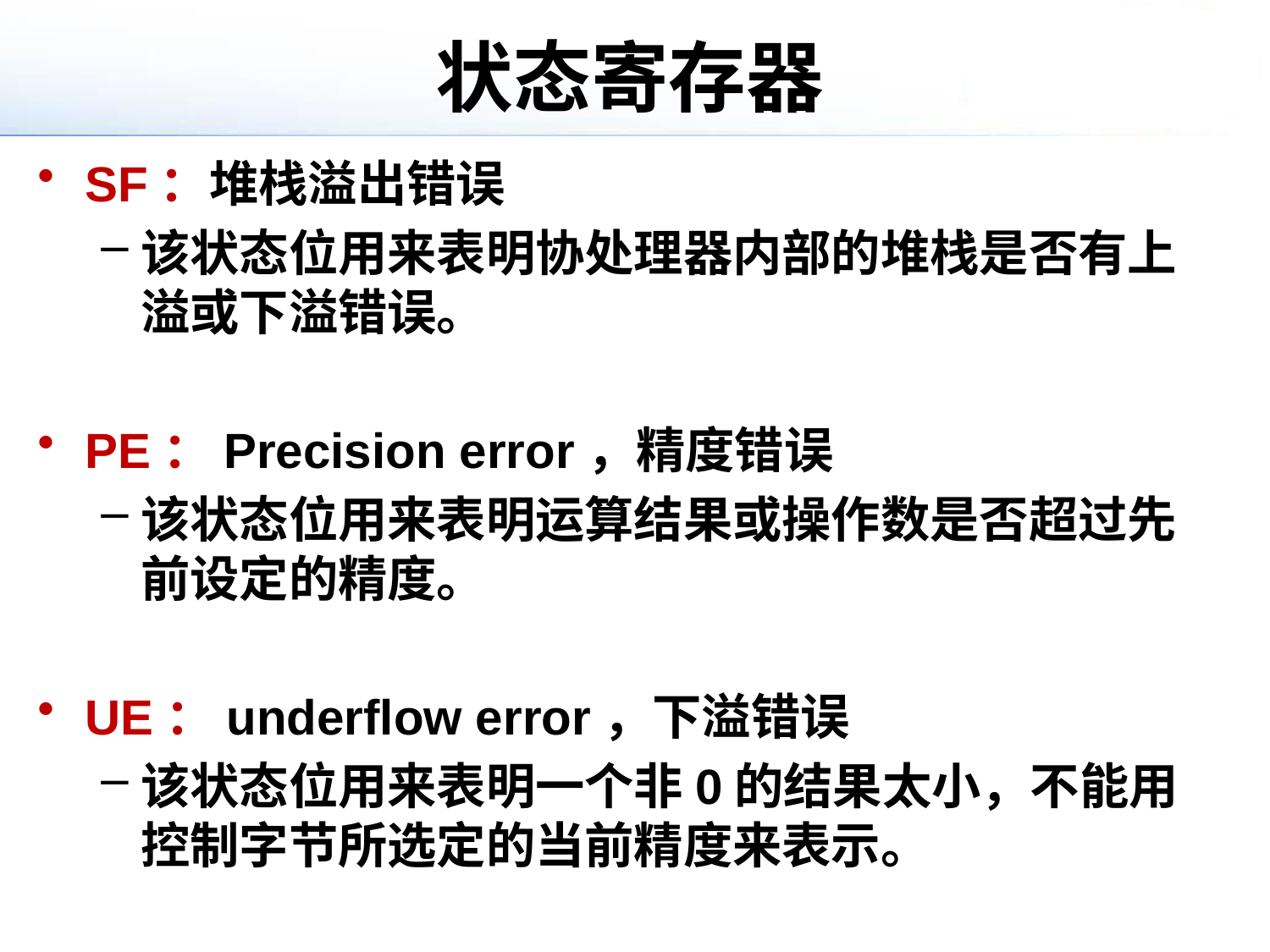

# 状态寄存器
SF：堆栈溢出错误
该状态位用来表明协处理器内部的堆栈是否有上溢或下溢错误。

PE：Precision error，精度错误
该状态位用来表明运算结果或操作数是否超过先前设定的精度。

UE：underflow error，下溢错误
该状态位用来表明一个非0的结果太小，不能用控制字节所选定的当前精度来表示。